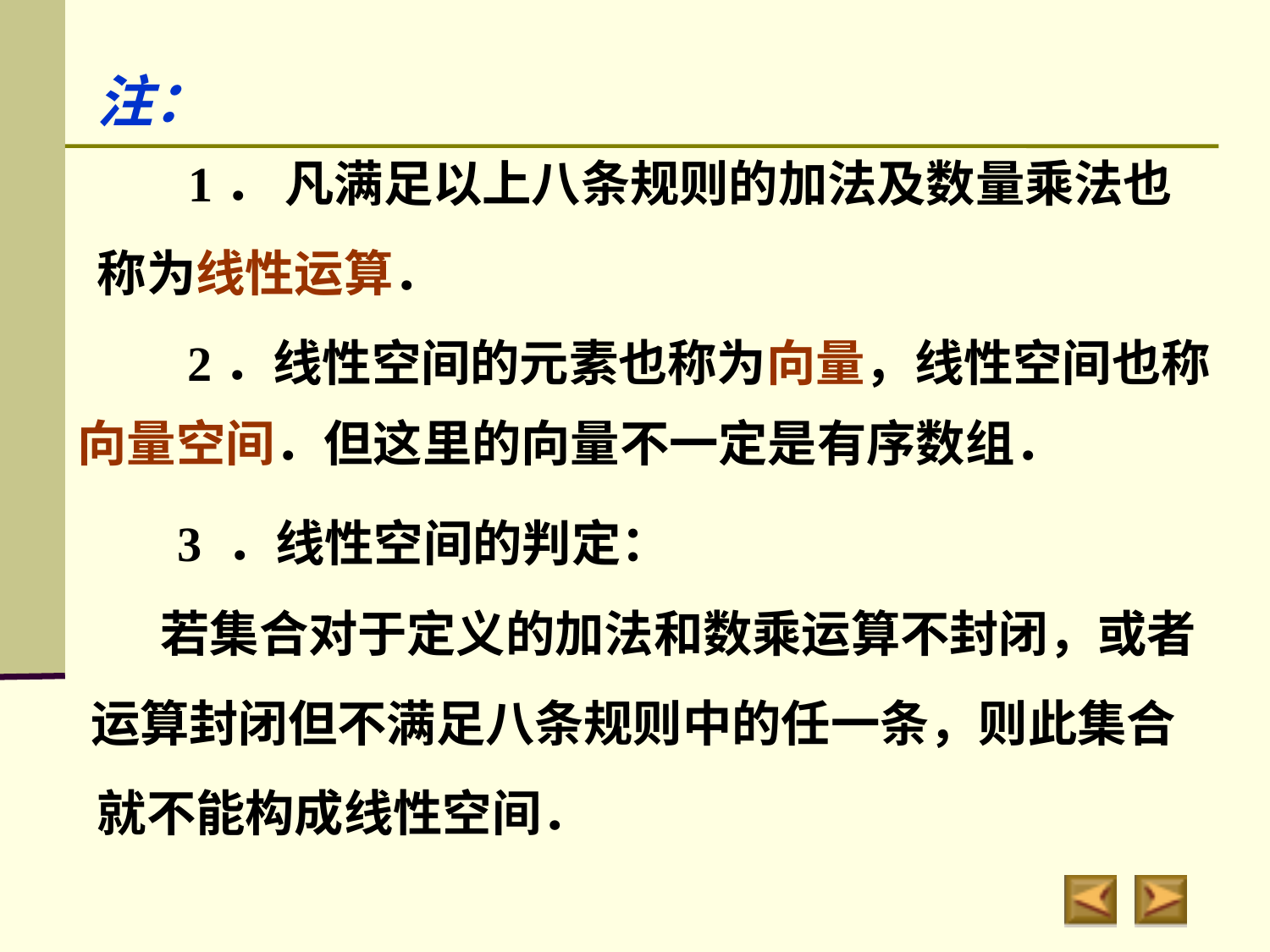

注：
　　1． 凡满足以上八条规则的加法及数量乘法也
称为线性运算．
2．线性空间的元素也称为向量，线性空间也称
向量空间．但这里的向量不一定是有序数组．
3 ．线性空间的判定：
若集合对于定义的加法和数乘运算不封闭，或者
运算封闭但不满足八条规则中的任一条，则此集合
就不能构成线性空间．